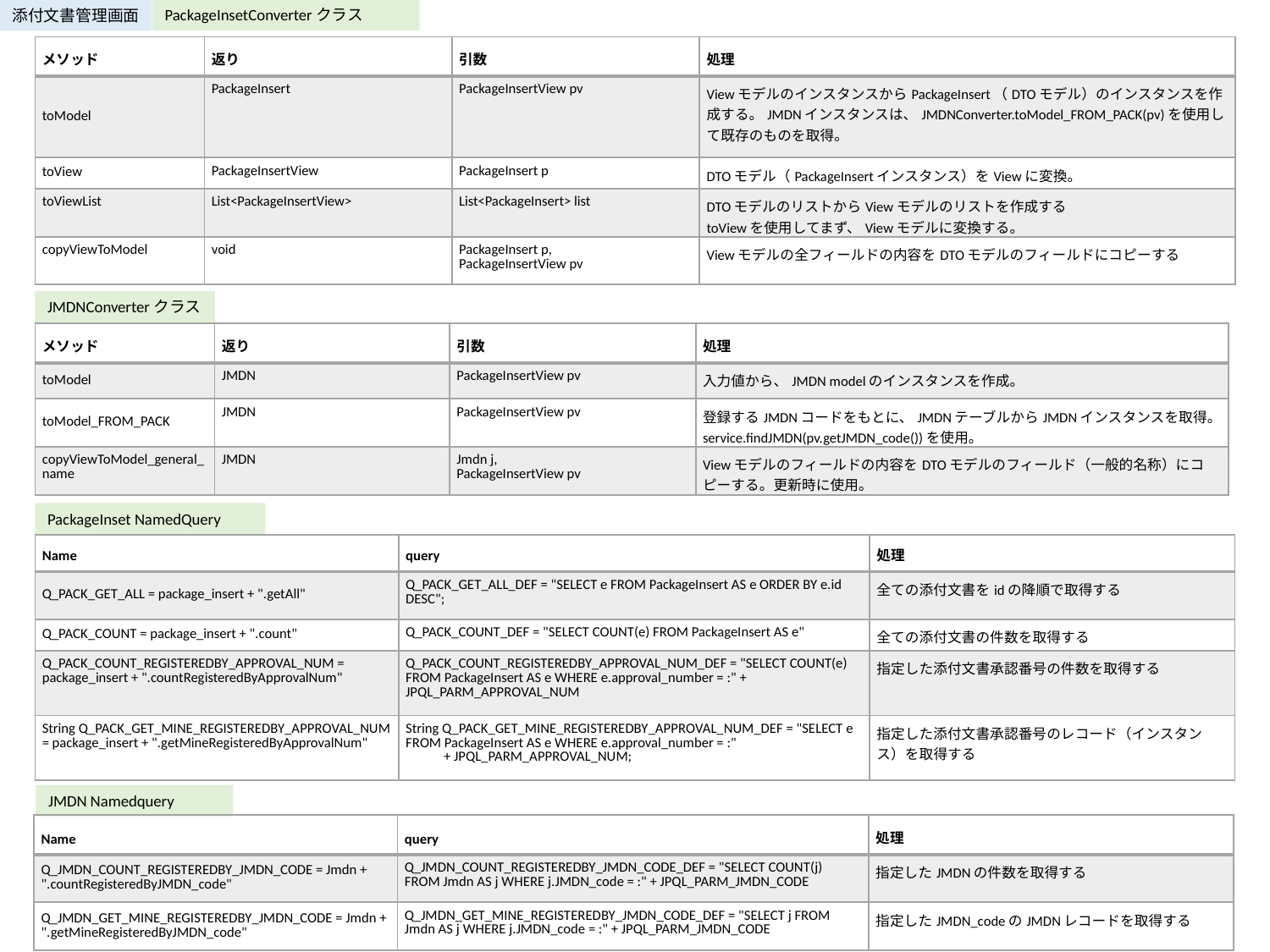

PackageInsetConverterクラス
添付文書管理画面
| メソッド | 返り | 引数 | 処理 |
| --- | --- | --- | --- |
| toModel | PackageInsert | PackageInsertView pv | ViewモデルのインスタンスからPackageInsert（DTOモデル）のインスタンスを作成する。JMDNインスタンスは、JMDNConverter.toModel\_FROM\_PACK(pv)を使用して既存のものを取得。 |
| toView | PackageInsertView | PackageInsert p | DTOモデル（PackageInsertインスタンス）をViewに変換。 |
| toViewList | List<PackageInsertView> | List<PackageInsert> list | DTOモデルのリストからViewモデルのリストを作成する toViewを使用してまず、Viewモデルに変換する。 |
| copyViewToModel | void | PackageInsert p, PackageInsertView pv | Viewモデルの全フィールドの内容をDTOモデルのフィールドにコピーする |
JMDNConverterクラス
| メソッド | 返り | 引数 | 処理 |
| --- | --- | --- | --- |
| toModel | JMDN | PackageInsertView pv | 入力値から、JMDN modelのインスタンスを作成。 |
| toModel\_FROM\_PACK | JMDN | PackageInsertView pv | 登録するJMDNコードをもとに、JMDNテーブルからJMDNインスタンスを取得。 service.findJMDN(pv.getJMDN\_code())を使用。 |
| copyViewToModel\_general\_name | JMDN | Jmdn j, PackageInsertView pv | Viewモデルのフィールドの内容をDTOモデルのフィールド（一般的名称）にコピーする。更新時に使用。 |
PackageInset NamedQuery
| Name | query | 処理 |
| --- | --- | --- |
| Q\_PACK\_GET\_ALL = package\_insert + ".getAll" | Q\_PACK\_GET\_ALL\_DEF = "SELECT e FROM PackageInsert AS e ORDER BY e.id DESC"; | 全ての添付文書をidの降順で取得する |
| Q\_PACK\_COUNT = package\_insert + ".count" | Q\_PACK\_COUNT\_DEF = "SELECT COUNT(e) FROM PackageInsert AS e" | 全ての添付文書の件数を取得する |
| Q\_PACK\_COUNT\_REGISTEREDBY\_APPROVAL\_NUM = package\_insert + ".countRegisteredByApprovalNum" | Q\_PACK\_COUNT\_REGISTEREDBY\_APPROVAL\_NUM\_DEF = "SELECT COUNT(e) FROM PackageInsert AS e WHERE e.approval\_number = :" + JPQL\_PARM\_APPROVAL\_NUM | 指定した添付文書承認番号の件数を取得する |
| String Q\_PACK\_GET\_MINE\_REGISTEREDBY\_APPROVAL\_NUM = package\_insert + ".getMineRegisteredByApprovalNum" | String Q\_PACK\_GET\_MINE\_REGISTEREDBY\_APPROVAL\_NUM\_DEF = "SELECT e FROM PackageInsert AS e WHERE e.approval\_number = :" + JPQL\_PARM\_APPROVAL\_NUM; | 指定した添付文書承認番号のレコード（インスタンス）を取得する |
JMDN Namedquery
| Name | query | 処理 |
| --- | --- | --- |
| Q\_JMDN\_COUNT\_REGISTEREDBY\_JMDN\_CODE = Jmdn + ".countRegisteredByJMDN\_code" | Q\_JMDN\_COUNT\_REGISTEREDBY\_JMDN\_CODE\_DEF = "SELECT COUNT(j) FROM Jmdn AS j WHERE j.JMDN\_code = :" + JPQL\_PARM\_JMDN\_CODE | 指定したJMDNの件数を取得する |
| Q\_JMDN\_GET\_MINE\_REGISTEREDBY\_JMDN\_CODE = Jmdn + ".getMineRegisteredByJMDN\_code" | Q\_JMDN\_GET\_MINE\_REGISTEREDBY\_JMDN\_CODE\_DEF = "SELECT j FROM Jmdn AS j WHERE j.JMDN\_code = :" + JPQL\_PARM\_JMDN\_CODE | 指定したJMDN\_codeのJMDNレコードを取得する |